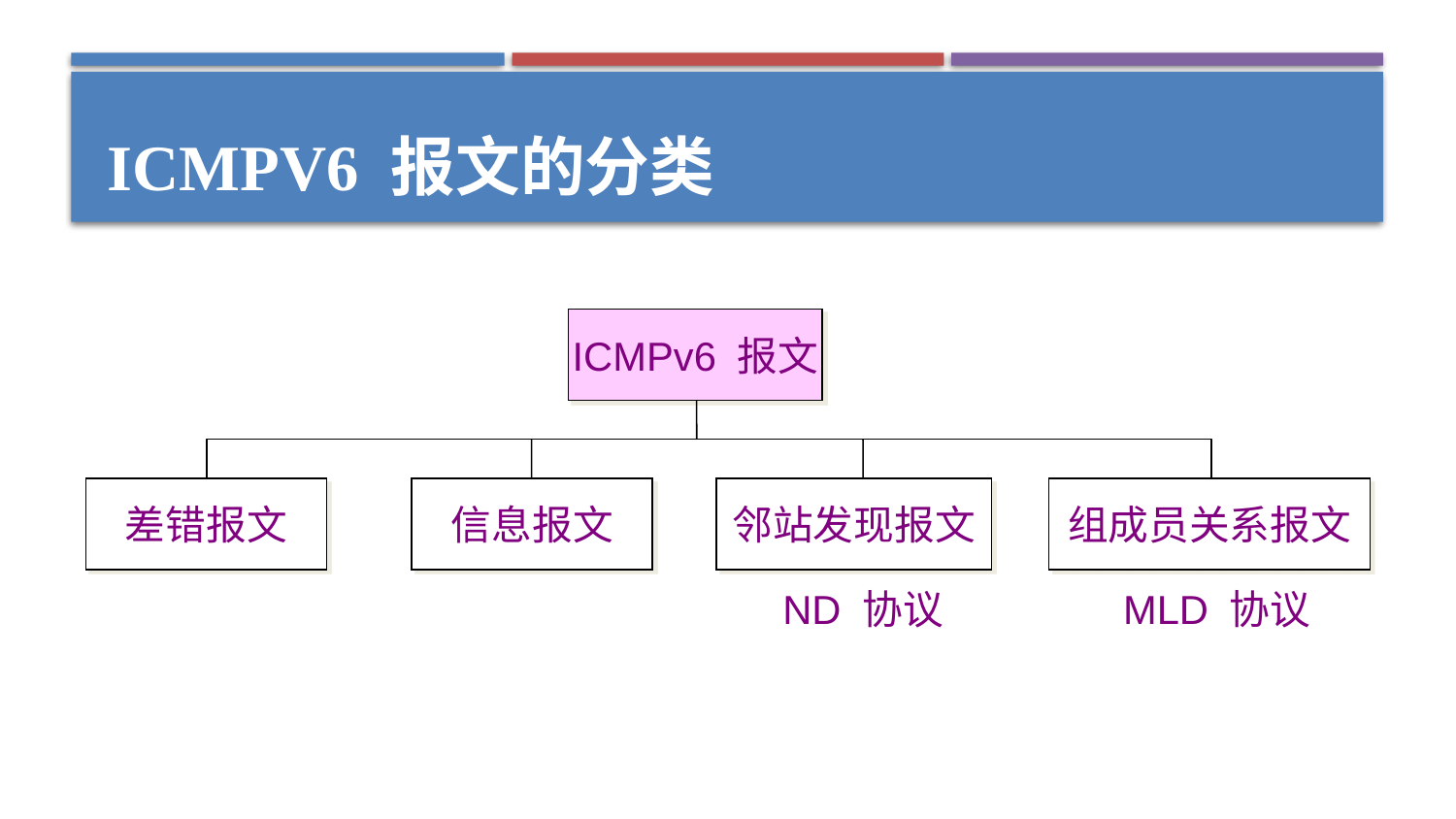

# ICMPv6 报文的分类

ICMPv6 报文

差错报文
信息报文
邻站发现报文
组成员关系报文
MLD 协议
ND 协议